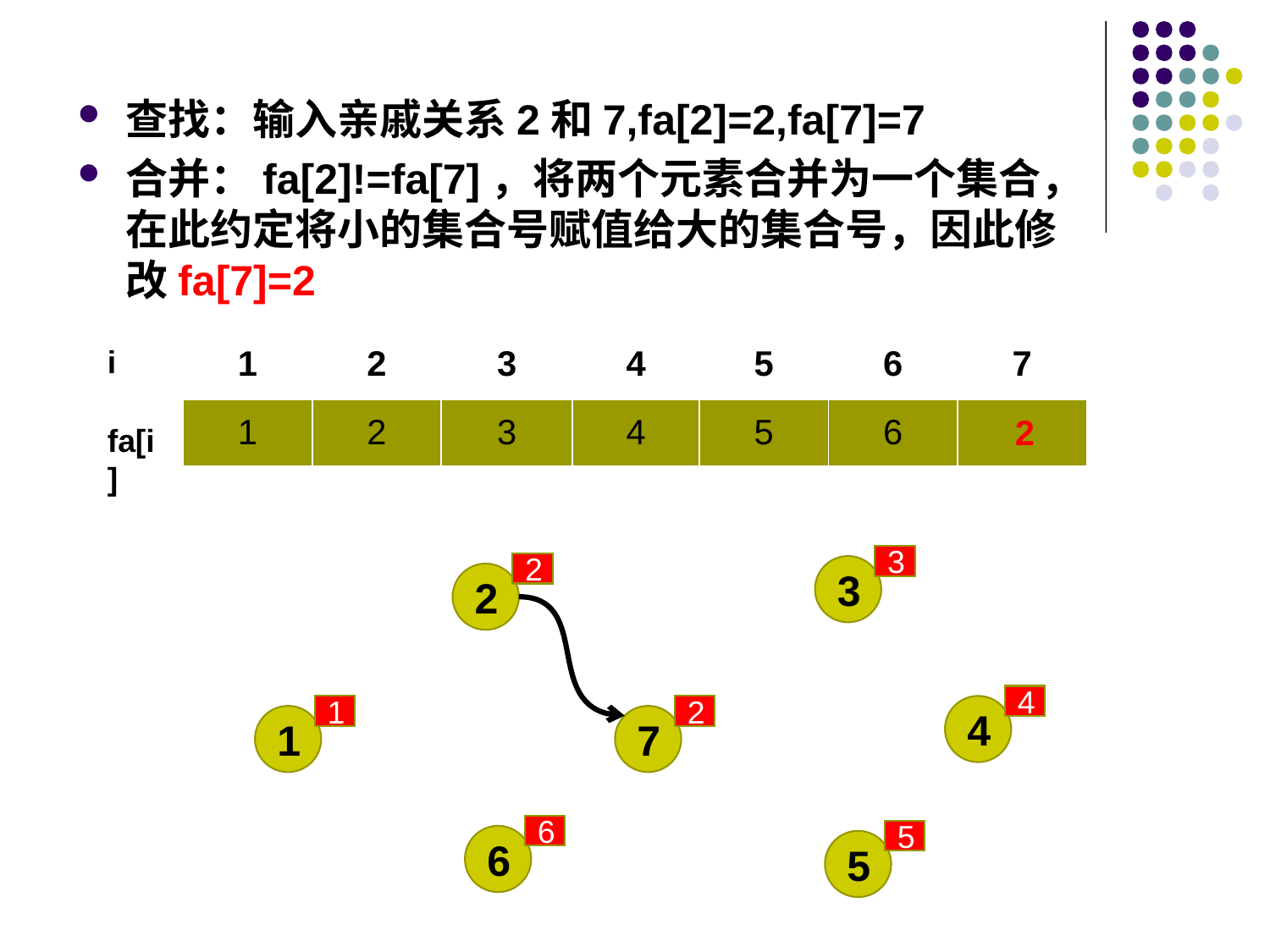

查找：输入亲戚关系2和7,fa[2]=2,fa[7]=7
合并：fa[2]!=fa[7]，将两个元素合并为一个集合，在此约定将小的集合号赋值给大的集合号，因此修改fa[7]=2
| 1 | 2 | 3 | 4 | 5 | 6 | 7 |
| --- | --- | --- | --- | --- | --- | --- |
| 1 | 2 | 3 | 4 | 5 | 6 | 7 |
i
2
fa[i]
3
3
2
2
4
4
1
1
2
7
6
6
5
5